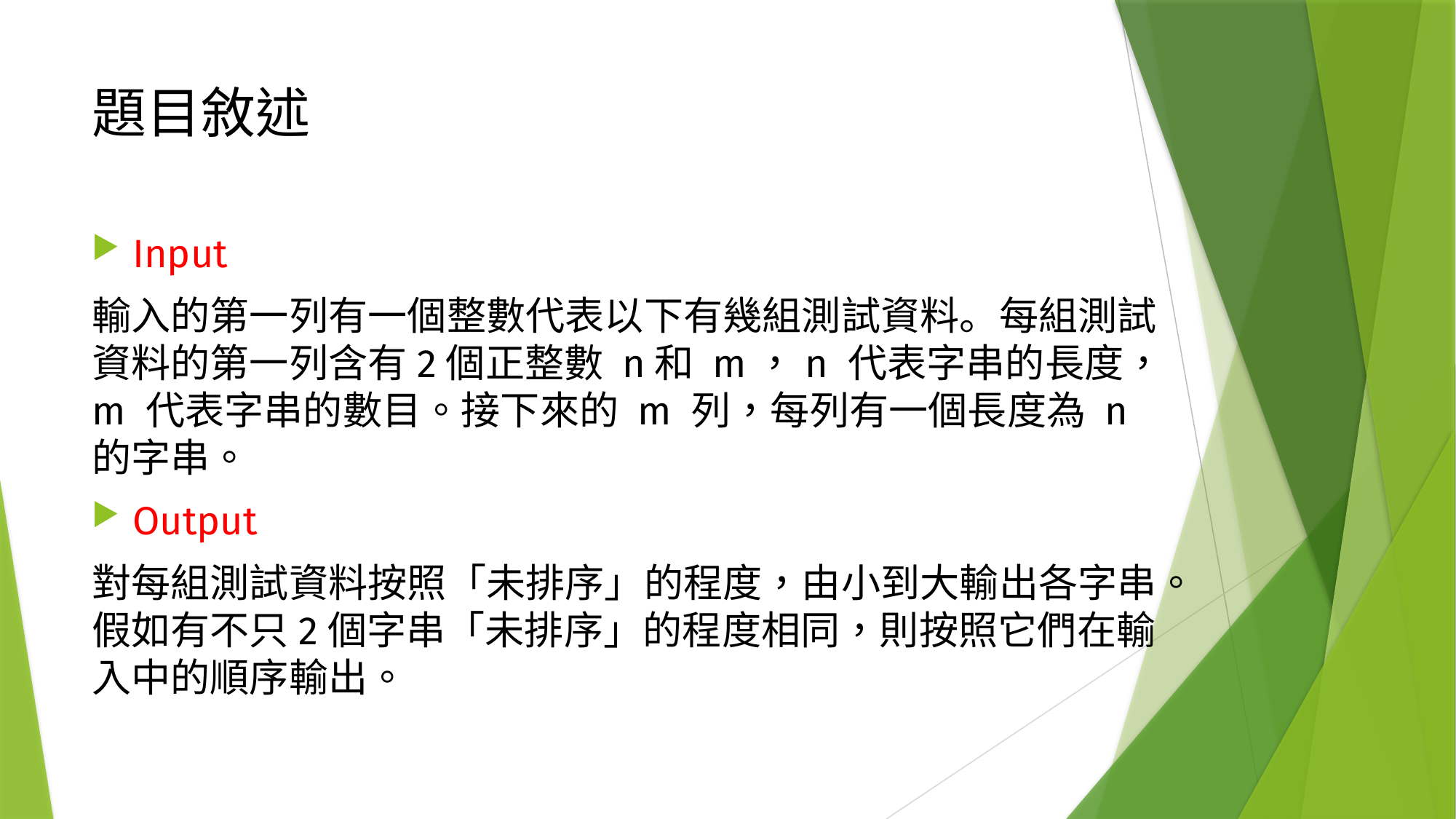

# 題目敘述
Input
輸入的第一列有一個整數代表以下有幾組測試資料。每組測試資料的第一列含有2個正整數 n和 m，n 代表字串的長度，m 代表字串的數目。接下來的 m 列，每列有一個長度為 n 的字串。
Output
對每組測試資料按照「未排序」的程度，由小到大輸出各字串。假如有不只2個字串「未排序」的程度相同，則按照它們在輸入中的順序輸出。